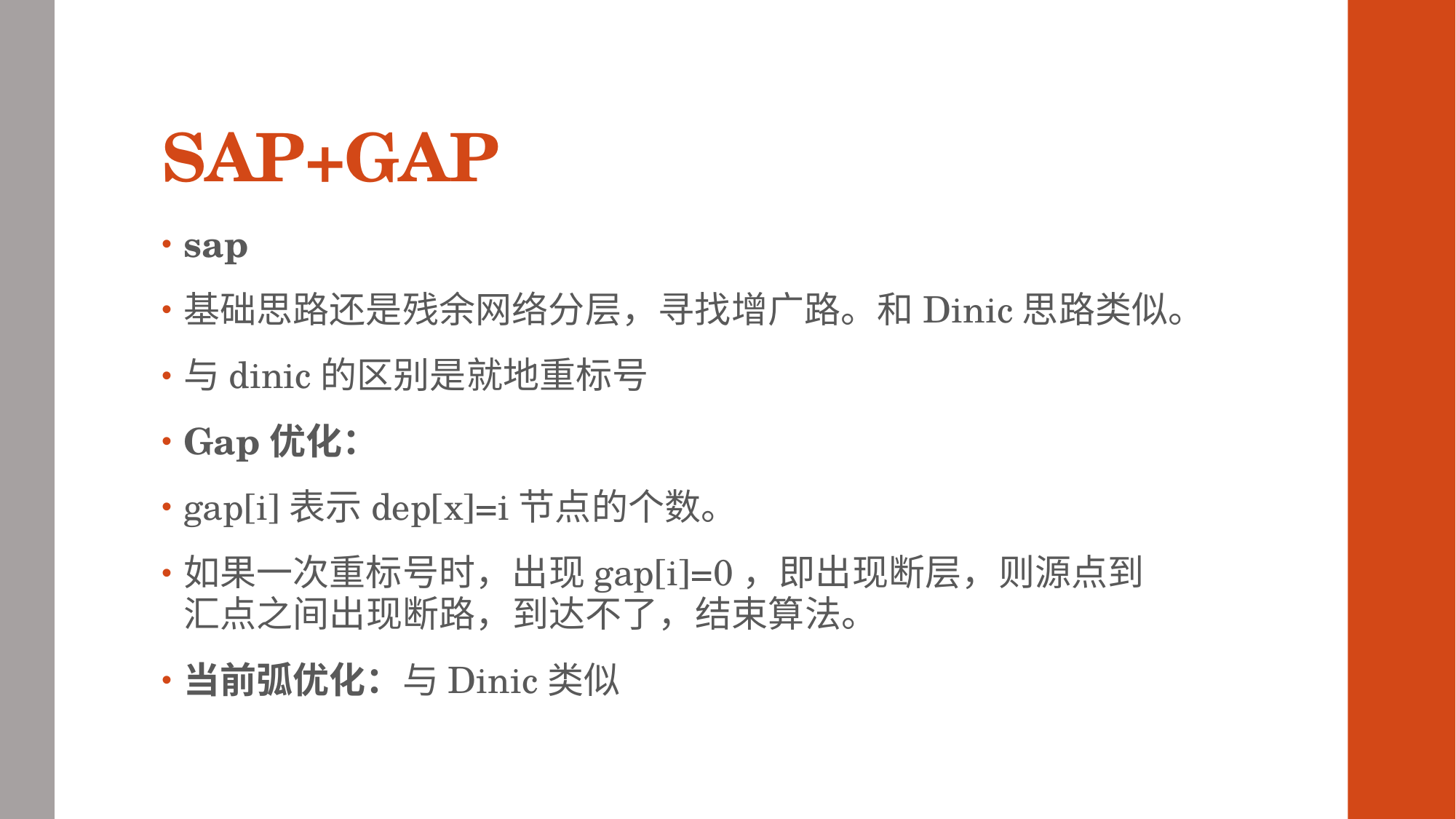

# SAP+GAP
sap
基础思路还是残余网络分层，寻找增广路。和Dinic思路类似。
与dinic的区别是就地重标号
Gap优化：
gap[i]表示dep[x]=i节点的个数。
如果一次重标号时，出现gap[i]=0，即出现断层，则源点到汇点之间出现断路，到达不了，结束算法。
当前弧优化：与Dinic类似